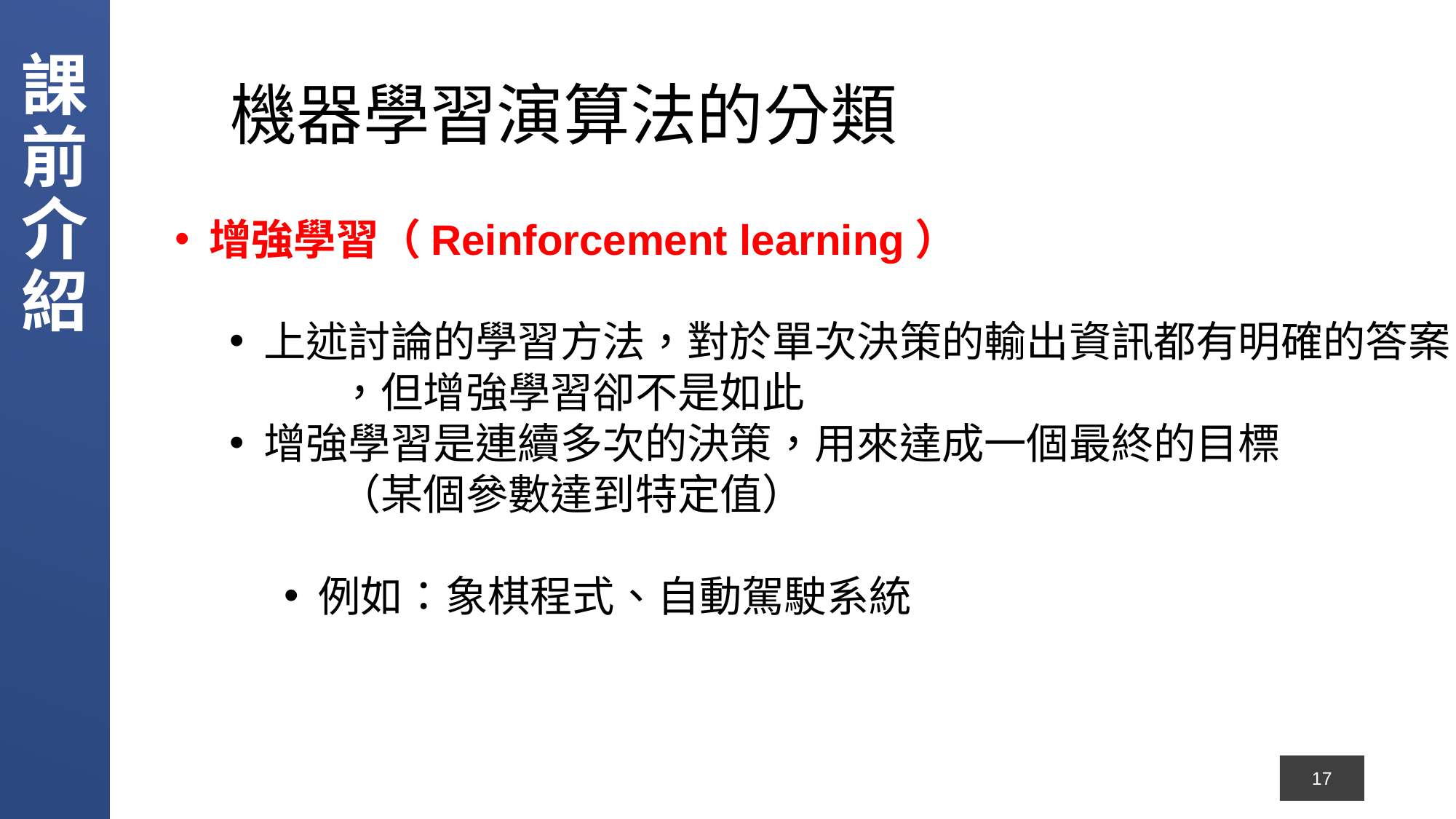

# 課前介紹
機器學習演算法的分類
增強學習（Reinforcement learning）

上述討論的學習方法，對於單次決策的輸出資訊都有明確的答案
	，但增強學習卻不是如此
增強學習是連續多次的決策，用來達成一個最終的目標
	（某個參數達到特定值）

例如：象棋程式、自動駕駛系統

17